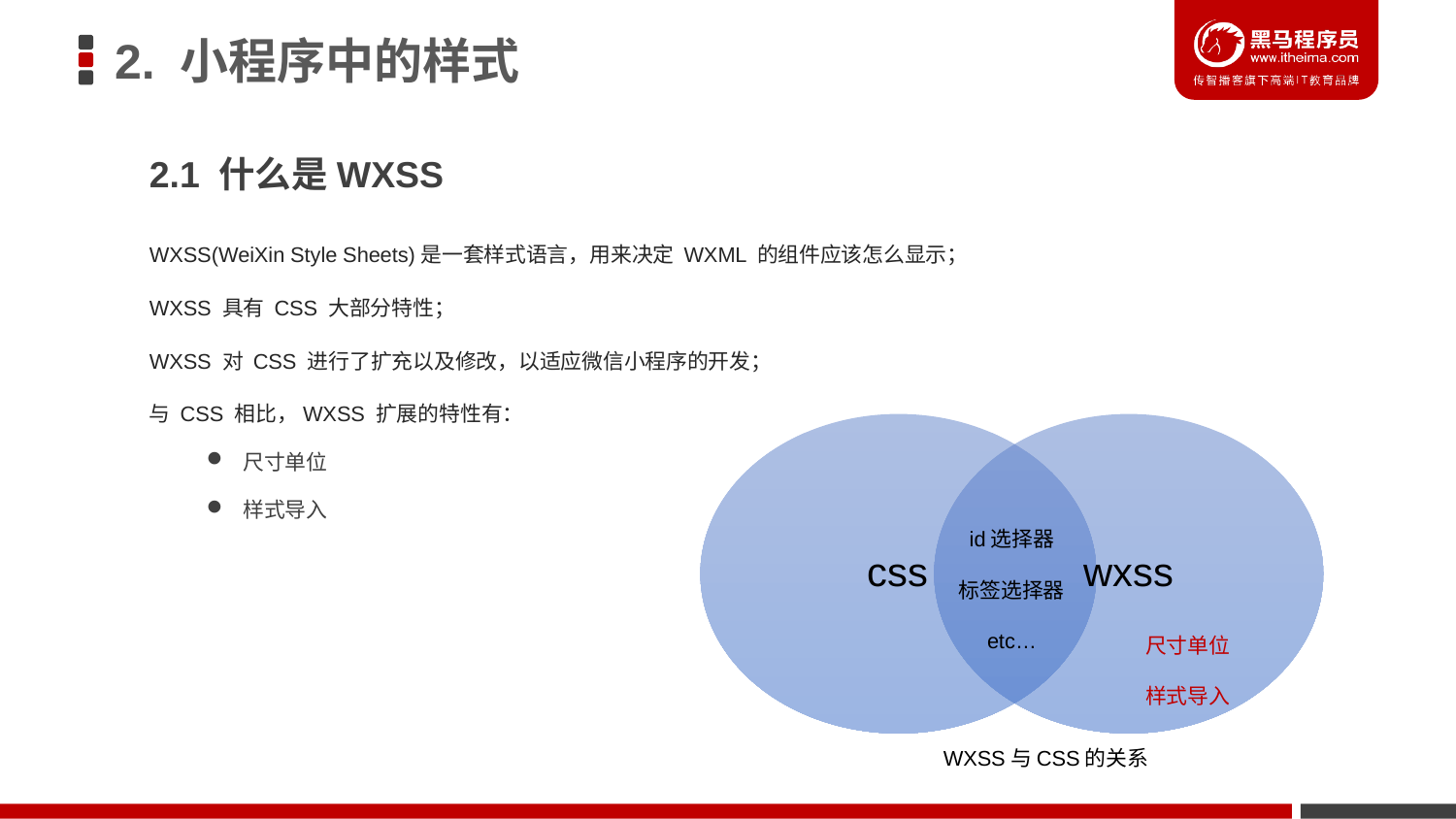

# 2. 小程序中的样式
2.1 什么是WXSS
WXSS(WeiXin Style Sheets)是一套样式语言，用来决定 WXML 的组件应该怎么显示；
WXSS 具有 CSS 大部分特性；
WXSS 对 CSS 进行了扩充以及修改，以适应微信小程序的开发；
与 CSS 相比，WXSS 扩展的特性有：
尺寸单位
样式导入
css
wxss
id选择器
标签选择器
etc…
尺寸单位
样式导入
WXSS与CSS的关系